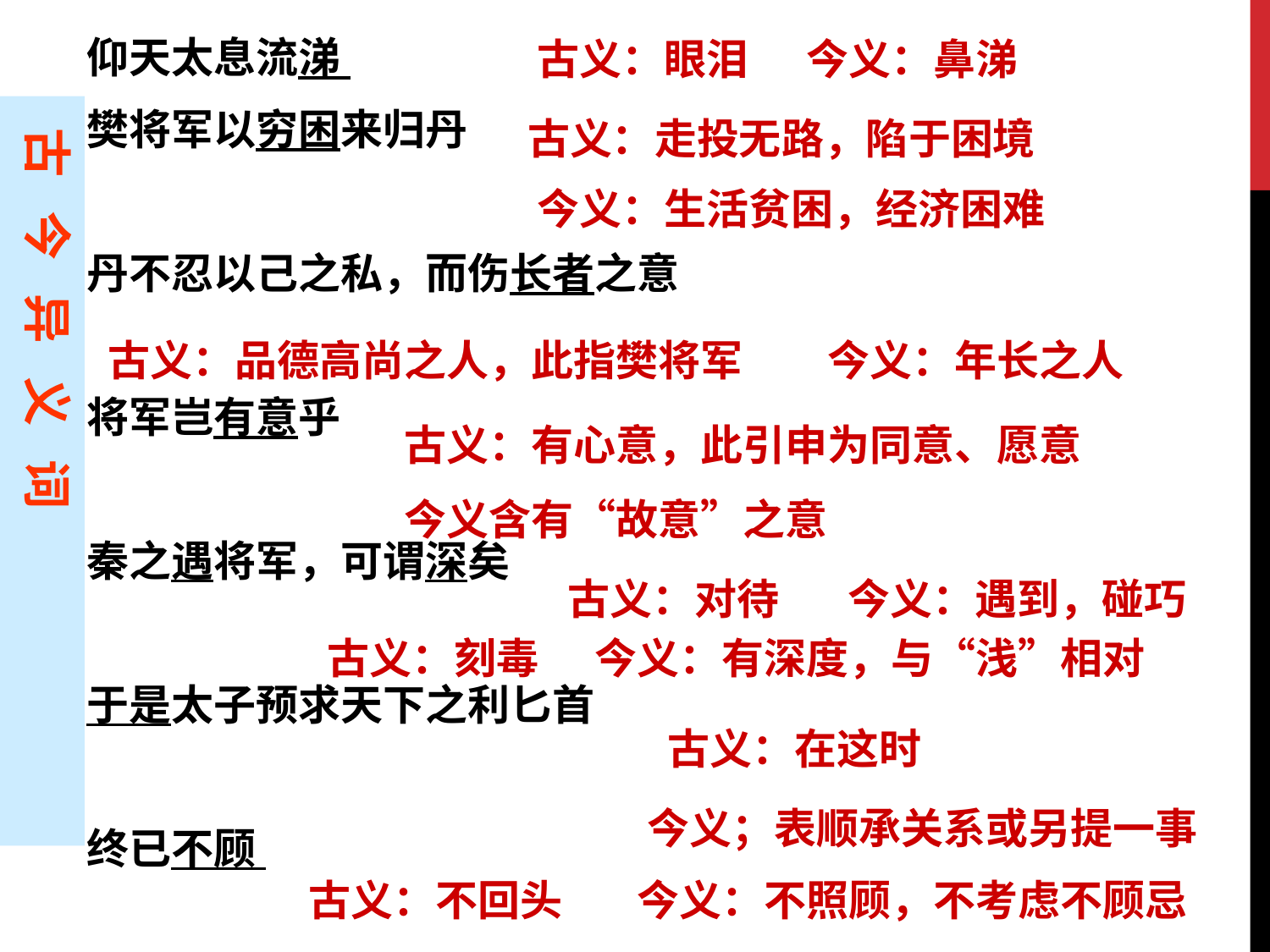

仰天太息流涕
樊将军以穷困来归丹

丹不忍以己之私，而伤长者之意

将军岂有意乎

秦之遇将军，可谓深矣

于是太子预求天下之利匕首

终已不顾
古义：眼泪
  今义：鼻涕
 古   今   异   义   词
古义：走投无路，陷于困境
今义：生活贫困，经济困难
古义：品德高尚之人，此指樊将军
今义：年长之人
古义：有心意，此引申为同意、愿意
今义含有“故意”之意
古义：对待
今义：遇到，碰巧
古义：刻毒
今义：有深度，与“浅”相对
古义：在这时
今义；表顺承关系或另提一事
古义：不回头
今义：不照顾，不考虑不顾忌